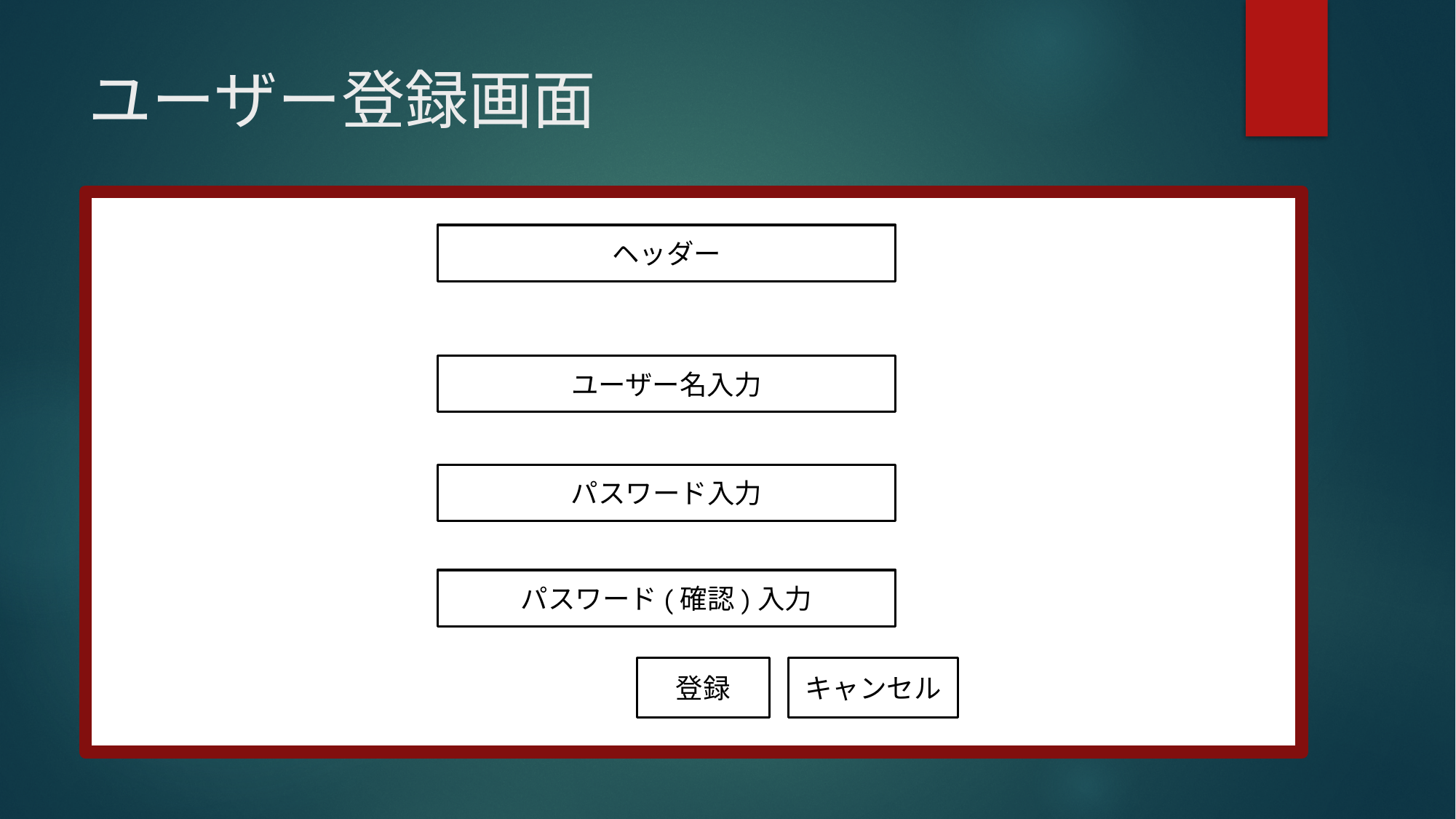

# ユーザー登録画面
あありがとうございました
ヘッダー
ユーザー名入力
パスワード入力
パスワード(確認)入力
登録
キャンセル